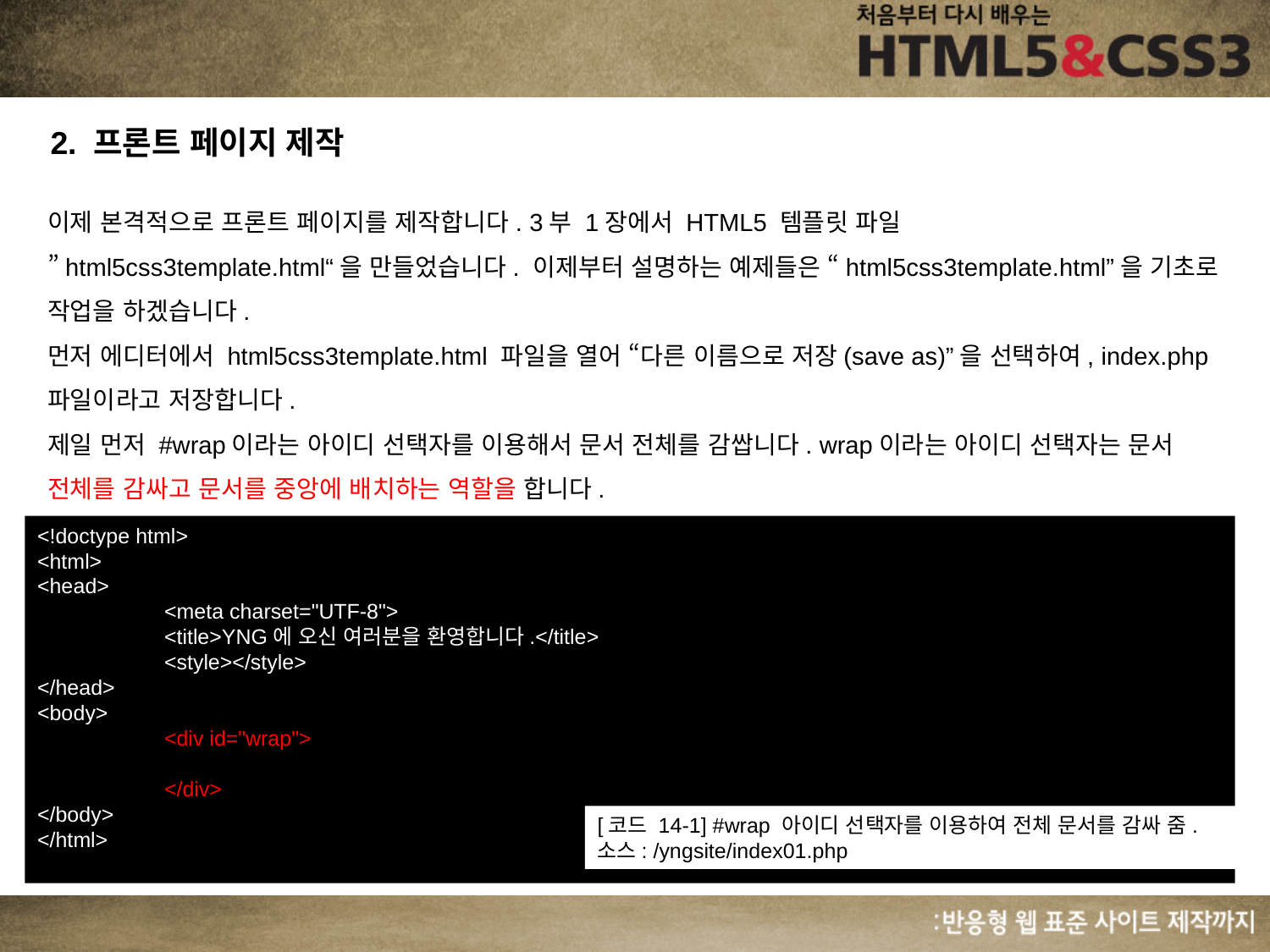

2. 프론트 페이지 제작
이제 본격적으로 프론트 페이지를 제작합니다. 3부 1장에서 HTML5 템플릿 파일 ”html5css3template.html“을 만들었습니다. 이제부터 설명하는 예제들은 “html5css3template.html”을 기초로 작업을 하겠습니다.
먼저 에디터에서 html5css3template.html 파일을 열어 “다른 이름으로 저장(save as)”을 선택하여, index.php 파일이라고 저장합니다.
제일 먼저 #wrap이라는 아이디 선택자를 이용해서 문서 전체를 감쌉니다. wrap이라는 아이디 선택자는 문서 전체를 감싸고 문서를 중앙에 배치하는 역할을 합니다.

<!doctype html>
<html>
<head>
	<meta charset="UTF-8">
	<title>YNG에 오신 여러분을 환영합니다.</title>
	<style></style>
</head>
<body>
	<div id="wrap">

	</div>
</body>
</html>

[코드 14-1] #wrap 아이디 선택자를 이용하여 전체 문서를 감싸 줌.
소스: /yngsite/index01.php